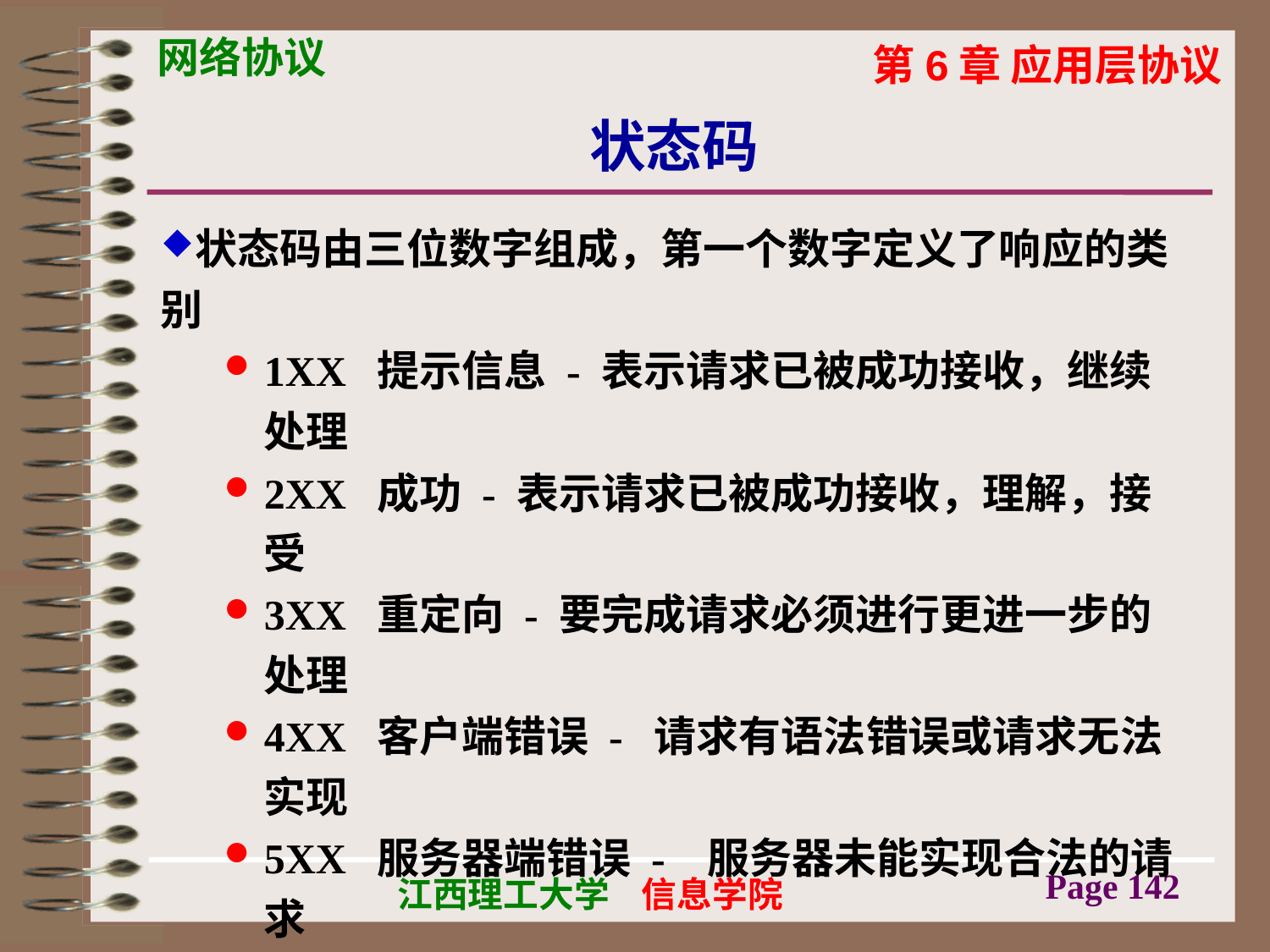

# 状态码
状态码由三位数字组成，第一个数字定义了响应的类别
1XX  提示信息 - 表示请求已被成功接收，继续处理
2XX  成功 - 表示请求已被成功接收，理解，接受
3XX  重定向 - 要完成请求必须进行更进一步的处理
4XX  客户端错误 -  请求有语法错误或请求无法实现
5XX  服务器端错误 -   服务器未能实现合法的请求
Page 142